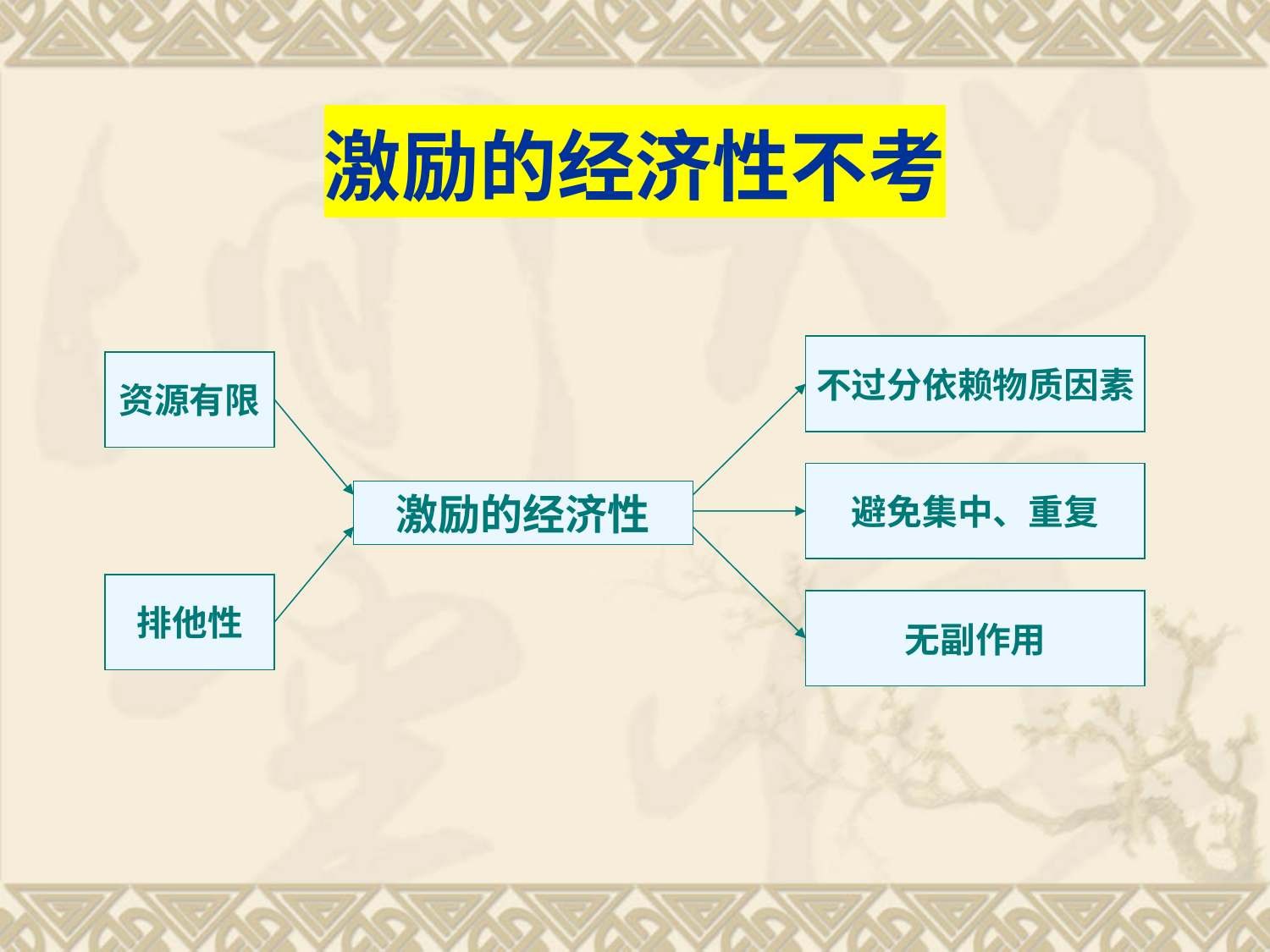

# 激励的经济性不考
不过分依赖物质因素
资源有限

避免集中、重复
激励的经济性

排他性
无副作用